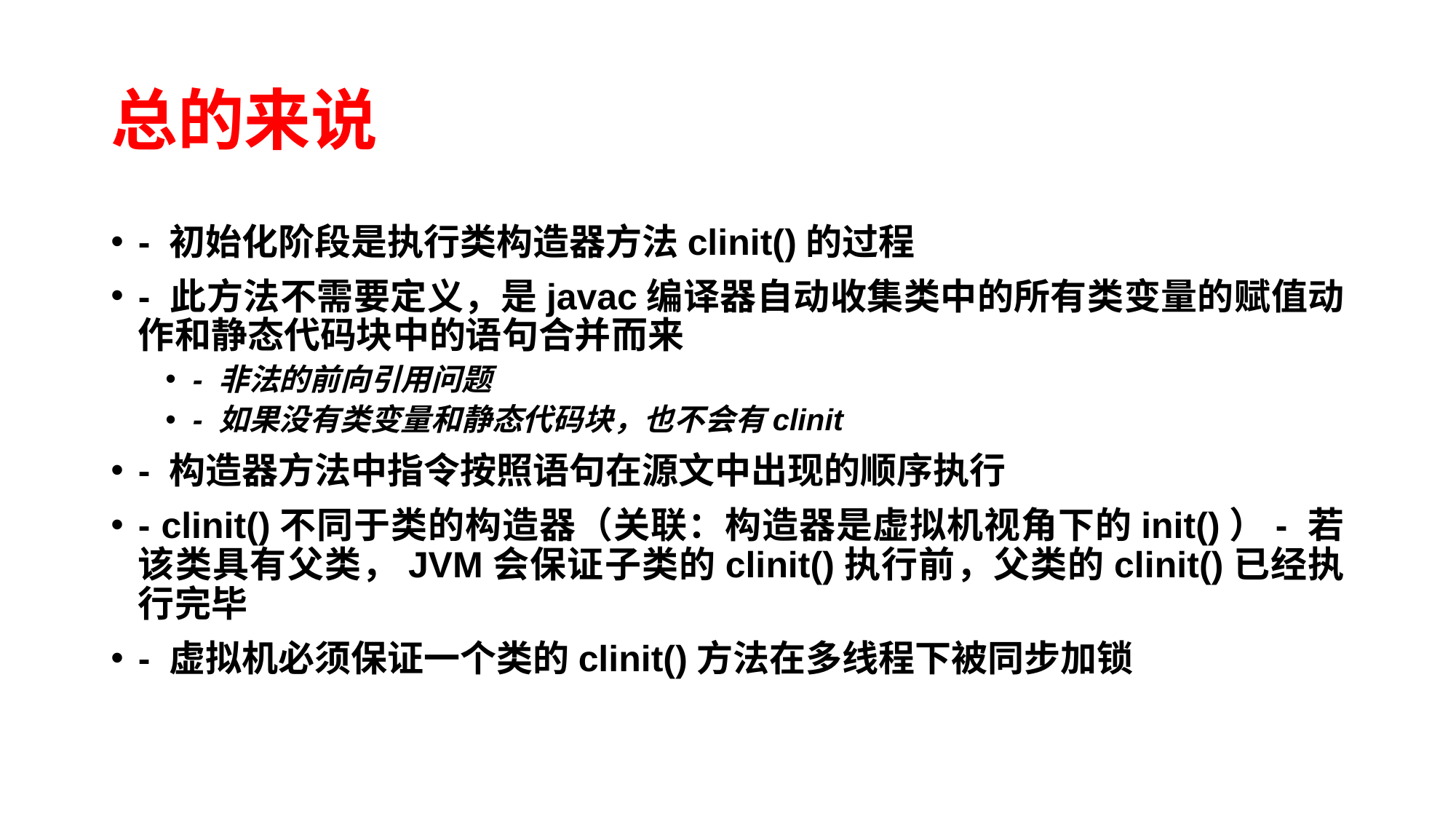

# 总的来说
- 初始化阶段是执行类构造器方法clinit()的过程
- 此方法不需要定义，是javac编译器自动收集类中的所有类变量的赋值动作和静态代码块中的语句合并而来
- 非法的前向引用问题
- 如果没有类变量和静态代码块，也不会有clinit
- 构造器方法中指令按照语句在源文中出现的顺序执行
- clinit()不同于类的构造器（关联：构造器是虚拟机视角下的init()）- 若该类具有父类，JVM会保证子类的clinit()执行前，父类的clinit()已经执行完毕
- 虚拟机必须保证一个类的clinit()方法在多线程下被同步加锁